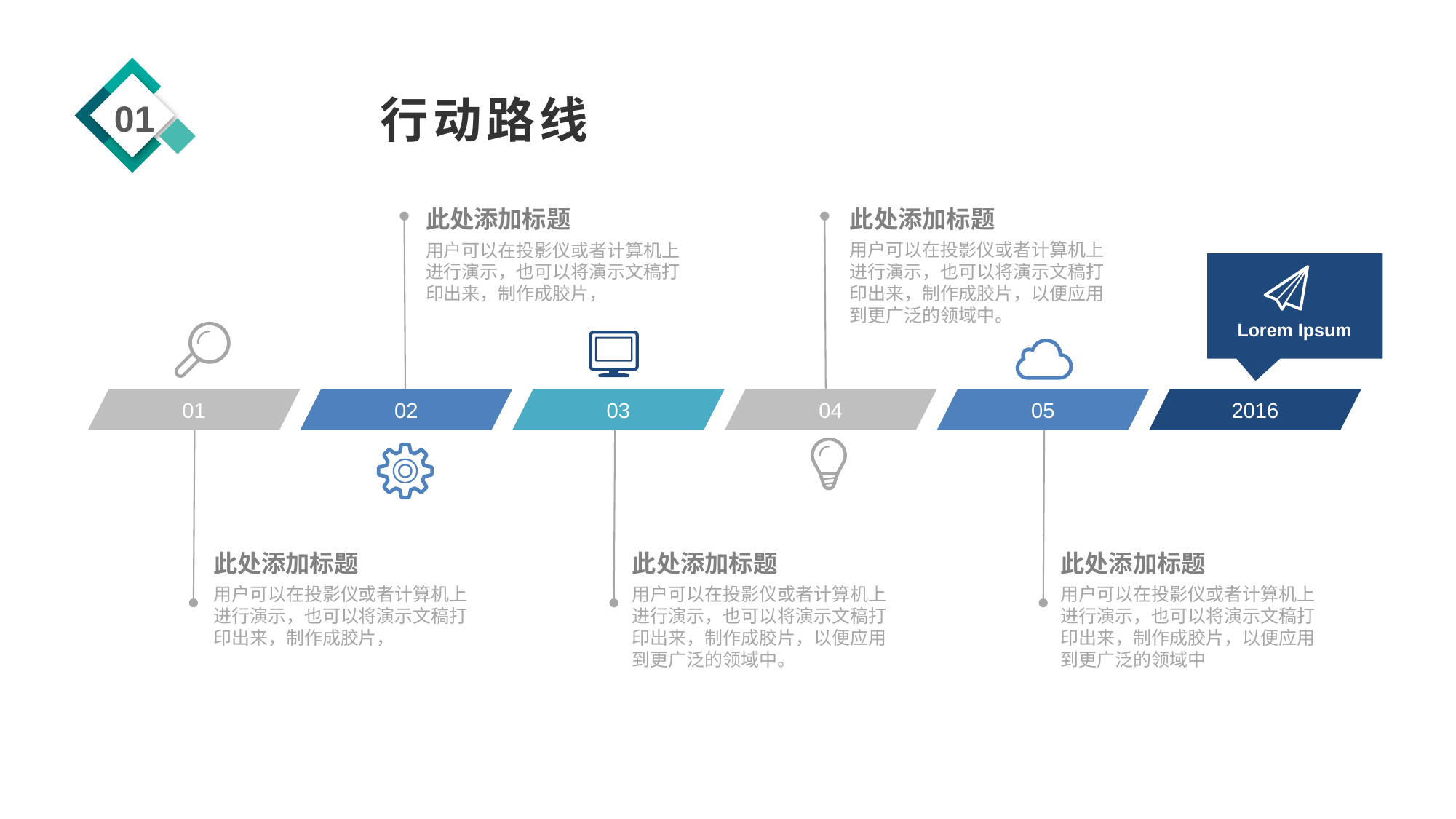

01
行动路线
此处添加标题
用户可以在投影仪或者计算机上进行演示，也可以将演示文稿打印出来，制作成胶片，
此处添加标题
用户可以在投影仪或者计算机上进行演示，也可以将演示文稿打印出来，制作成胶片，以便应用到更广泛的领域中。

Lorem Ipsum

01
02
03
04
05
2016

此处添加标题
用户可以在投影仪或者计算机上进行演示，也可以将演示文稿打印出来，制作成胶片，
此处添加标题
用户可以在投影仪或者计算机上进行演示，也可以将演示文稿打印出来，制作成胶片，以便应用到更广泛的领域中。
此处添加标题
用户可以在投影仪或者计算机上进行演示，也可以将演示文稿打印出来，制作成胶片，以便应用到更广泛的领域中